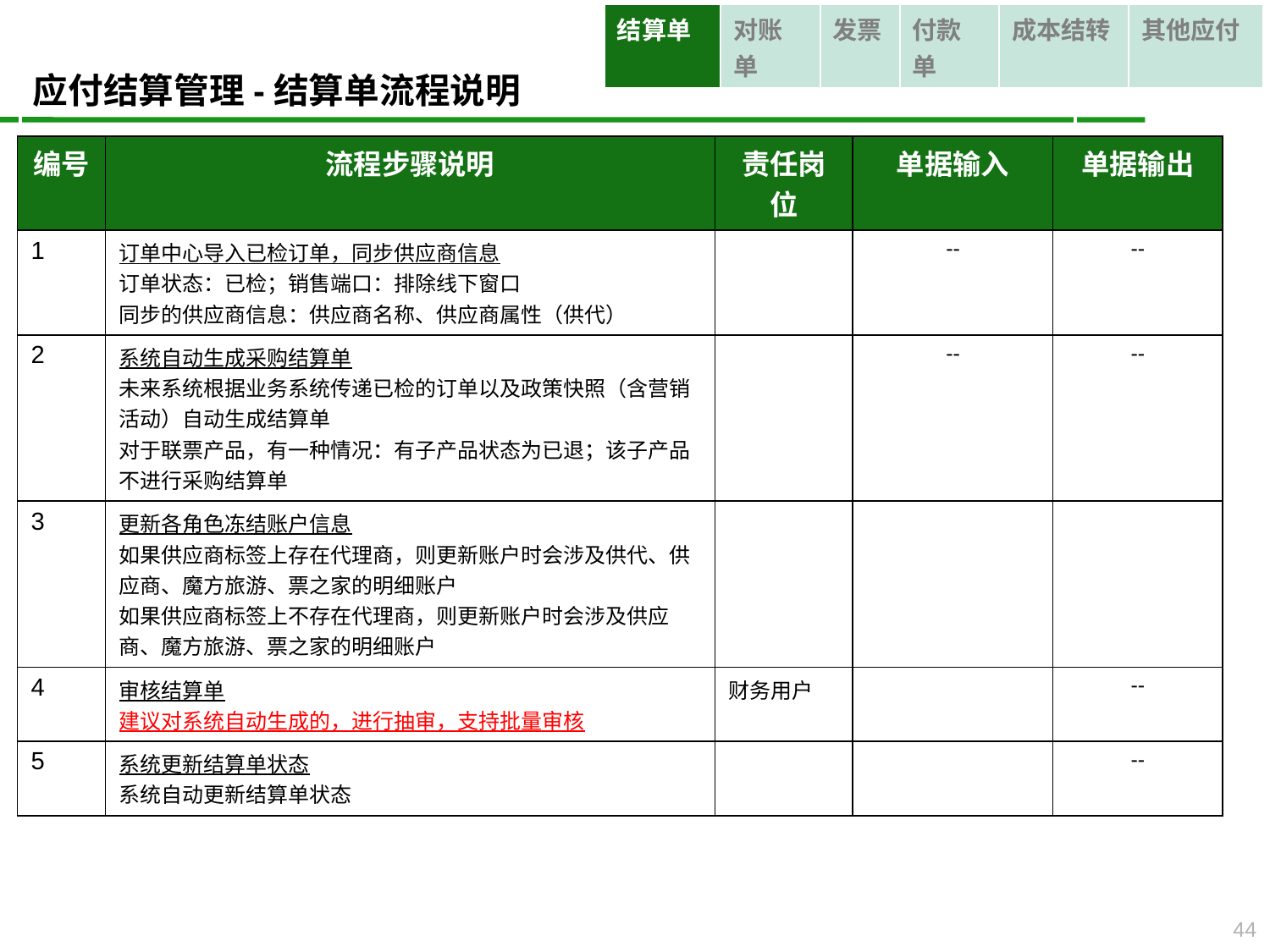

| 结算单 | 对账单 | 发票 | 付款单 | 成本结转 | 其他应付 |
| --- | --- | --- | --- | --- | --- |
应付结算管理-结算单流程说明
| 编号 | 流程步骤说明 | 责任岗位 | 单据输入 | 单据输出 |
| --- | --- | --- | --- | --- |
| 1 | 订单中心导入已检订单，同步供应商信息 订单状态：已检；销售端口：排除线下窗口 同步的供应商信息：供应商名称、供应商属性（供代） |  | -- | -- |
| 2 | 系统自动生成采购结算单 未来系统根据业务系统传递已检的订单以及政策快照（含营销活动）自动生成结算单 对于联票产品，有一种情况：有子产品状态为已退；该子产品不进行采购结算单 |  | -- | -- |
| 3 | 更新各角色冻结账户信息 如果供应商标签上存在代理商，则更新账户时会涉及供代、供应商、魔方旅游、票之家的明细账户 如果供应商标签上不存在代理商，则更新账户时会涉及供应商、魔方旅游、票之家的明细账户 |  |  |  |
| 4 | 审核结算单 建议对系统自动生成的，进行抽审，支持批量审核 | 财务用户 |  | -- |
| 5 | 系统更新结算单状态 系统自动更新结算单状态 |  |  | -- |
44